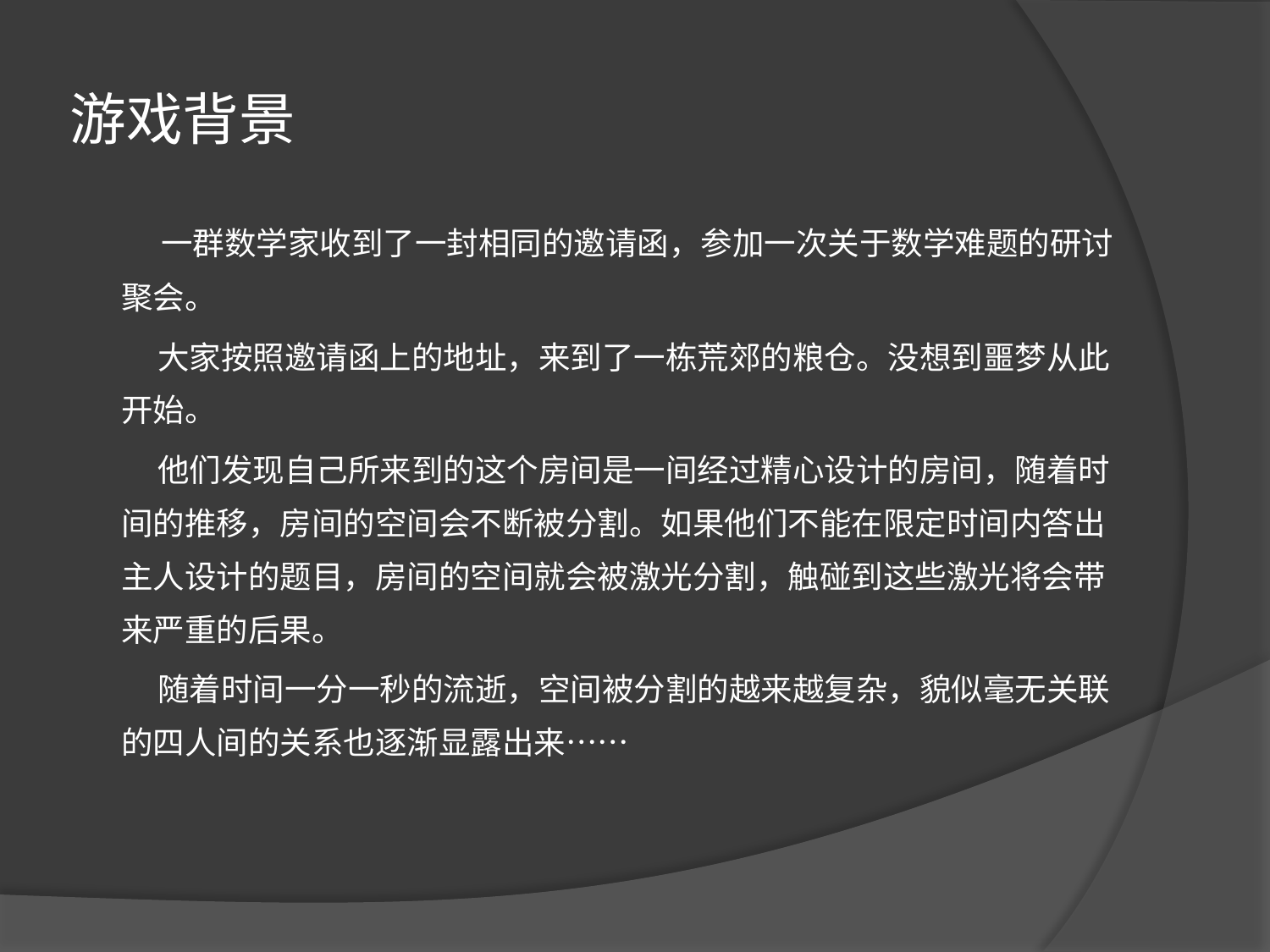

# 游戏背景
    一群数学家收到了一封相同的邀请函，参加一次关于数学难题的研讨聚会。
    大家按照邀请函上的地址，来到了一栋荒郊的粮仓。没想到噩梦从此开始。
    他们发现自己所来到的这个房间是一间经过精心设计的房间，随着时间的推移，房间的空间会不断被分割。如果他们不能在限定时间内答出主人设计的题目，房间的空间就会被激光分割，触碰到这些激光将会带来严重的后果。
    随着时间一分一秒的流逝，空间被分割的越来越复杂，貌似毫无关联的四人间的关系也逐渐显露出来……